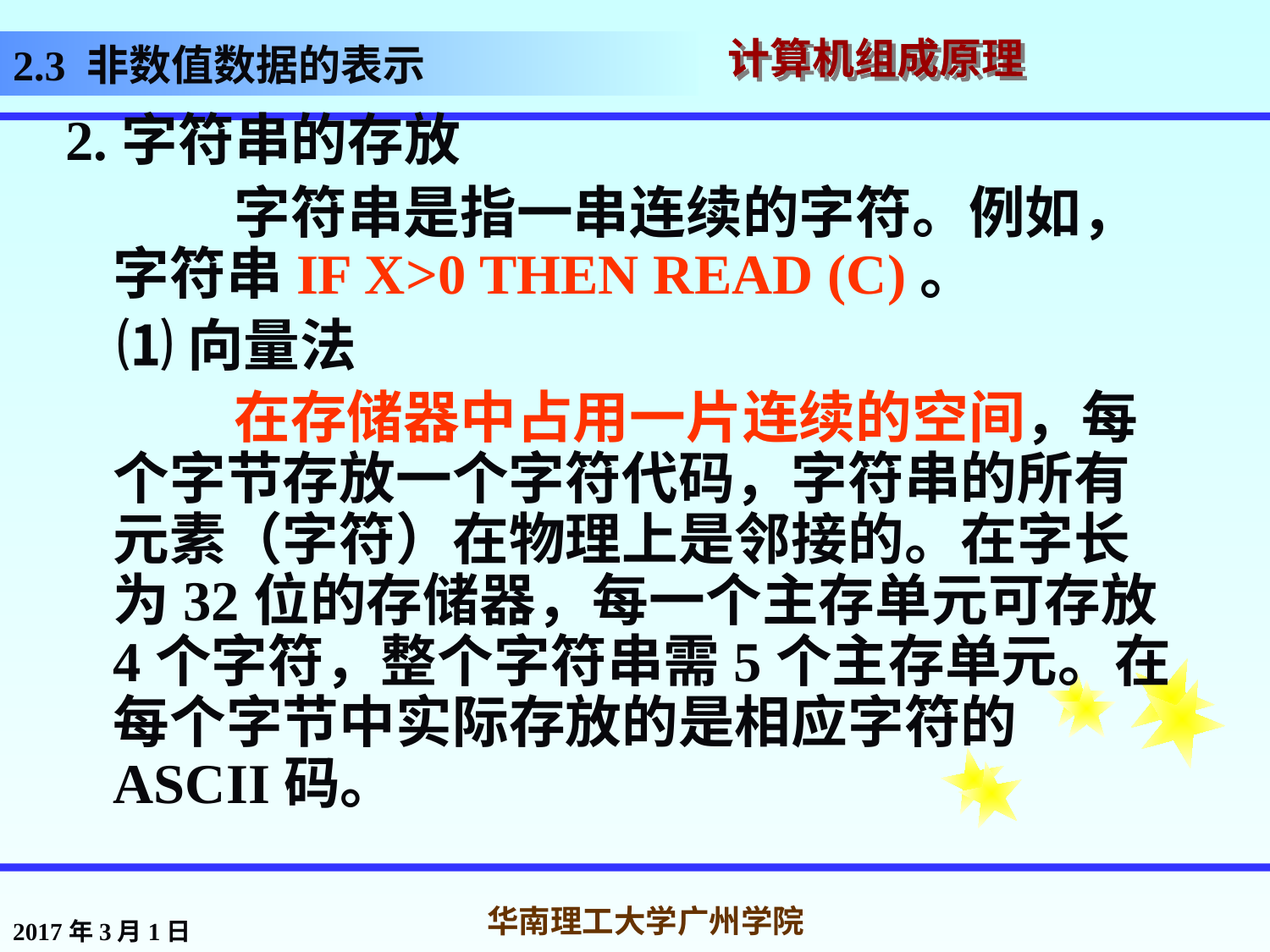

# 2.3 非数值数据的表示
2.字符串的存放
            字符串是指一串连续的字符。例如，字符串IF X>0 THEN READ (C)。
    ⑴向量法
            在存储器中占用一片连续的空间，每个字节存放一个字符代码，字符串的所有元素（字符）在物理上是邻接的。在字长为32位的存储器，每一个主存单元可存放4个字符，整个字符串需5个主存单元。在每个字节中实际存放的是相应字符的ASCII码。
2017年3月1日
华南理工大学广州学院